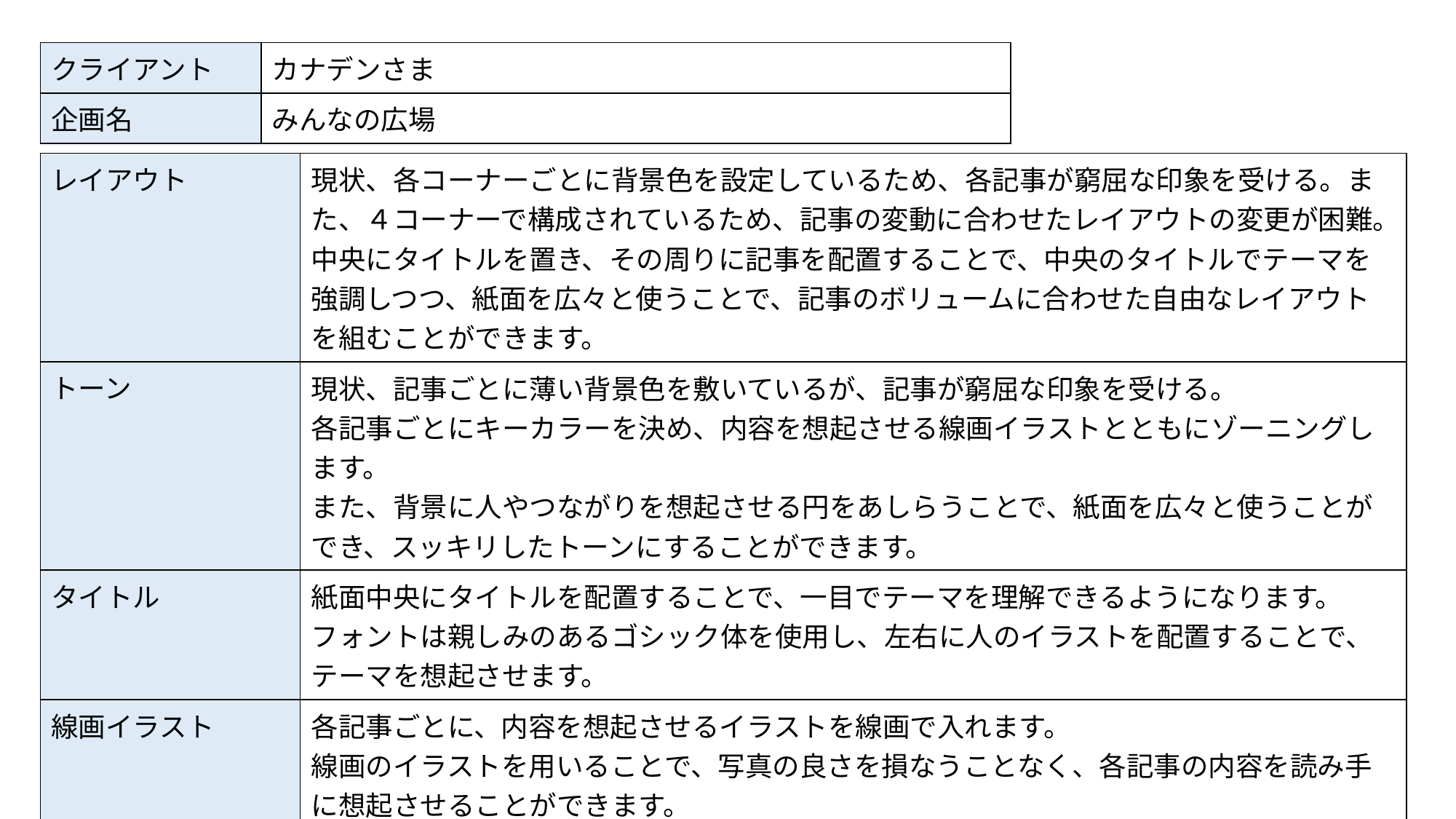

| クライアント | カナデンさま |
| --- | --- |
| 企画名 | みんなの広場 |
| レイアウト | 現状、各コーナーごとに背景色を設定しているため、各記事が窮屈な印象を受ける。また、４コーナーで構成されているため、記事の変動に合わせたレイアウトの変更が困難。 中央にタイトルを置き、その周りに記事を配置することで、中央のタイトルでテーマを強調しつつ、紙面を広々と使うことで、記事のボリュームに合わせた自由なレイアウトを組むことができます。 |
| --- | --- |
| トーン | 現状、記事ごとに薄い背景色を敷いているが、記事が窮屈な印象を受ける。 各記事ごとにキーカラーを決め、内容を想起させる線画イラストとともにゾーニングします。 また、背景に人やつながりを想起させる円をあしらうことで、紙面を広々と使うことができ、スッキリしたトーンにすることができます。 |
| タイトル | 紙面中央にタイトルを配置することで、一目でテーマを理解できるようになります。 フォントは親しみのあるゴシック体を使用し、左右に人のイラストを配置することで、テーマを想起させます。 |
| 線画イラスト | 各記事ごとに、内容を想起させるイラストを線画で入れます。 線画のイラストを用いることで、写真の良さを損なうことなく、各記事の内容を読み手に想起させることができます。 |